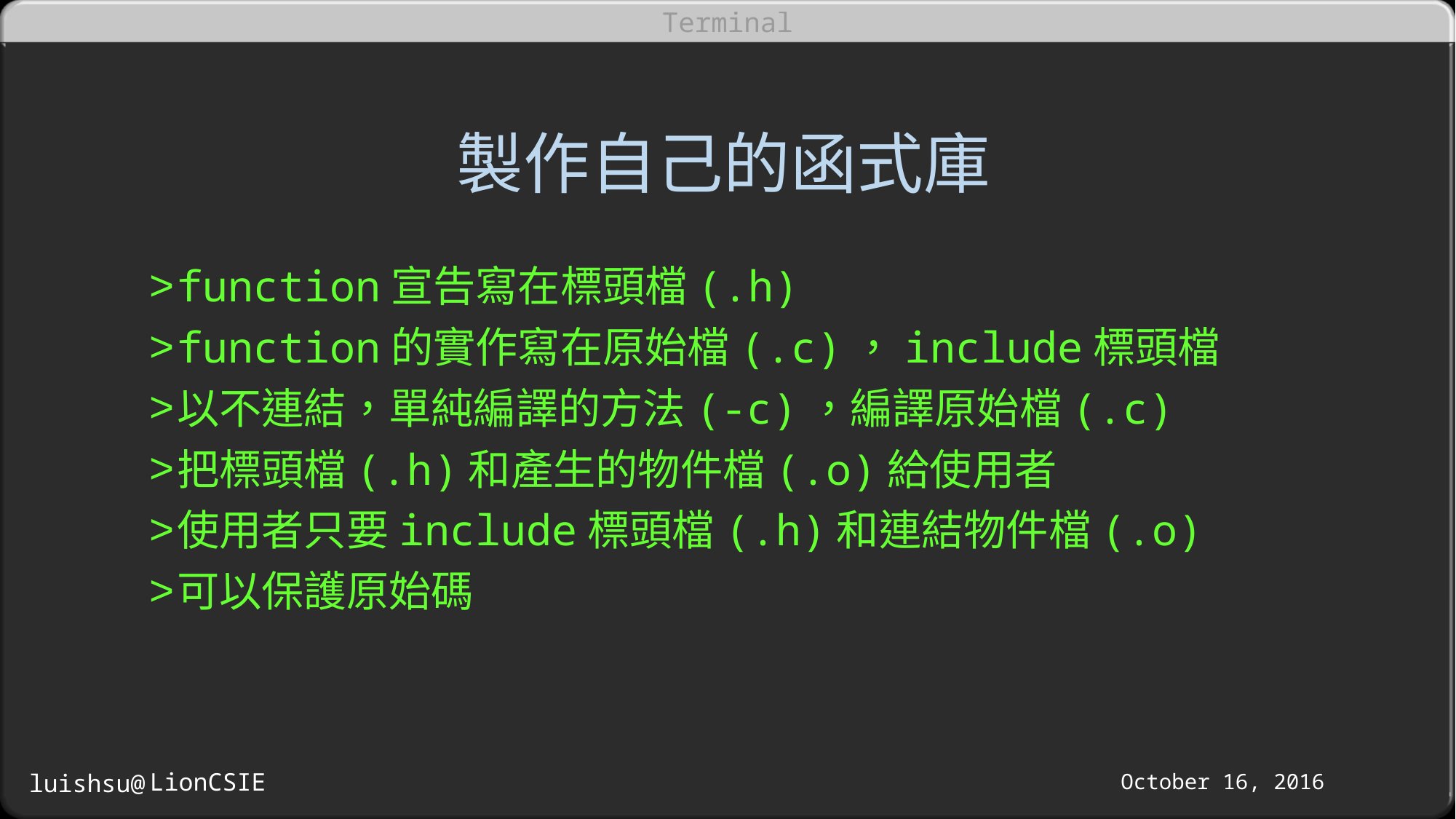

# 製作自己的函式庫
function宣告寫在標頭檔(.h)
function的實作寫在原始檔(.c)，include標頭檔
以不連結，單純編譯的方法(-c)，編譯原始檔(.c)
把標頭檔(.h)和產生的物件檔(.o)給使用者
使用者只要include標頭檔(.h)和連結物件檔(.o)
可以保護原始碼

October 16, 2016
LionCSIE